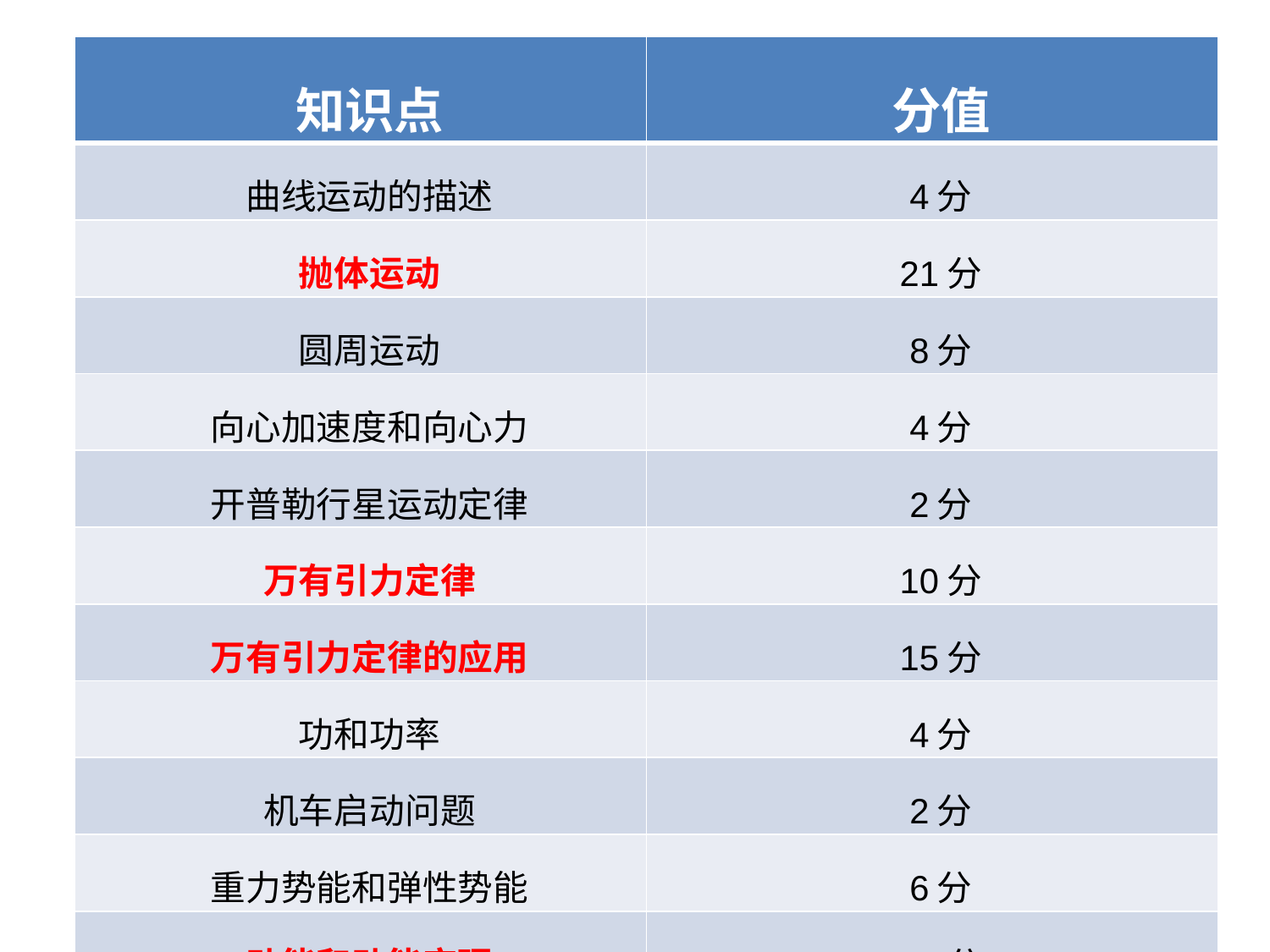

| 知识点 | 分值 |
| --- | --- |
| 曲线运动的描述 | 4分 |
| 抛体运动 | 21分 |
| 圆周运动 | 8分 |
| 向心加速度和向心力 | 4分 |
| 开普勒行星运动定律 | 2分 |
| 万有引力定律 | 10分 |
| 万有引力定律的应用 | 15分 |
| 功和功率 | 4分 |
| 机车启动问题 | 2分 |
| 重力势能和弹性势能 | 6分 |
| 动能和动能定理 | 14分 |
| 机械能守恒 | 8分 |
#